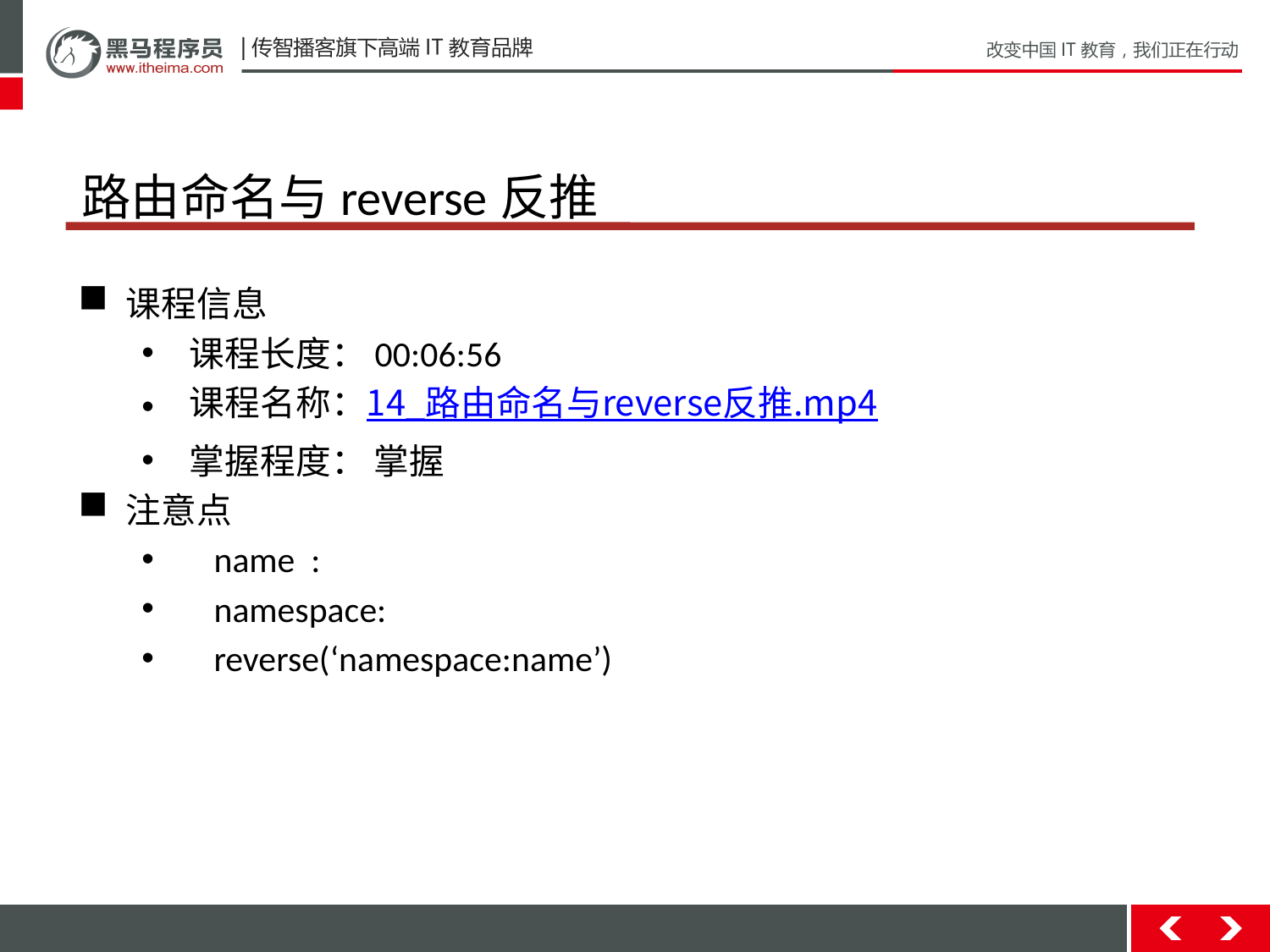

# 路由命名与reverse反推

课程信息
课程长度：00:06:56
课程名称：14_路由命名与reverse反推.mp4
掌握程度： 掌握
注意点
   name  :
   namespace:
   reverse(‘namespace:name’)